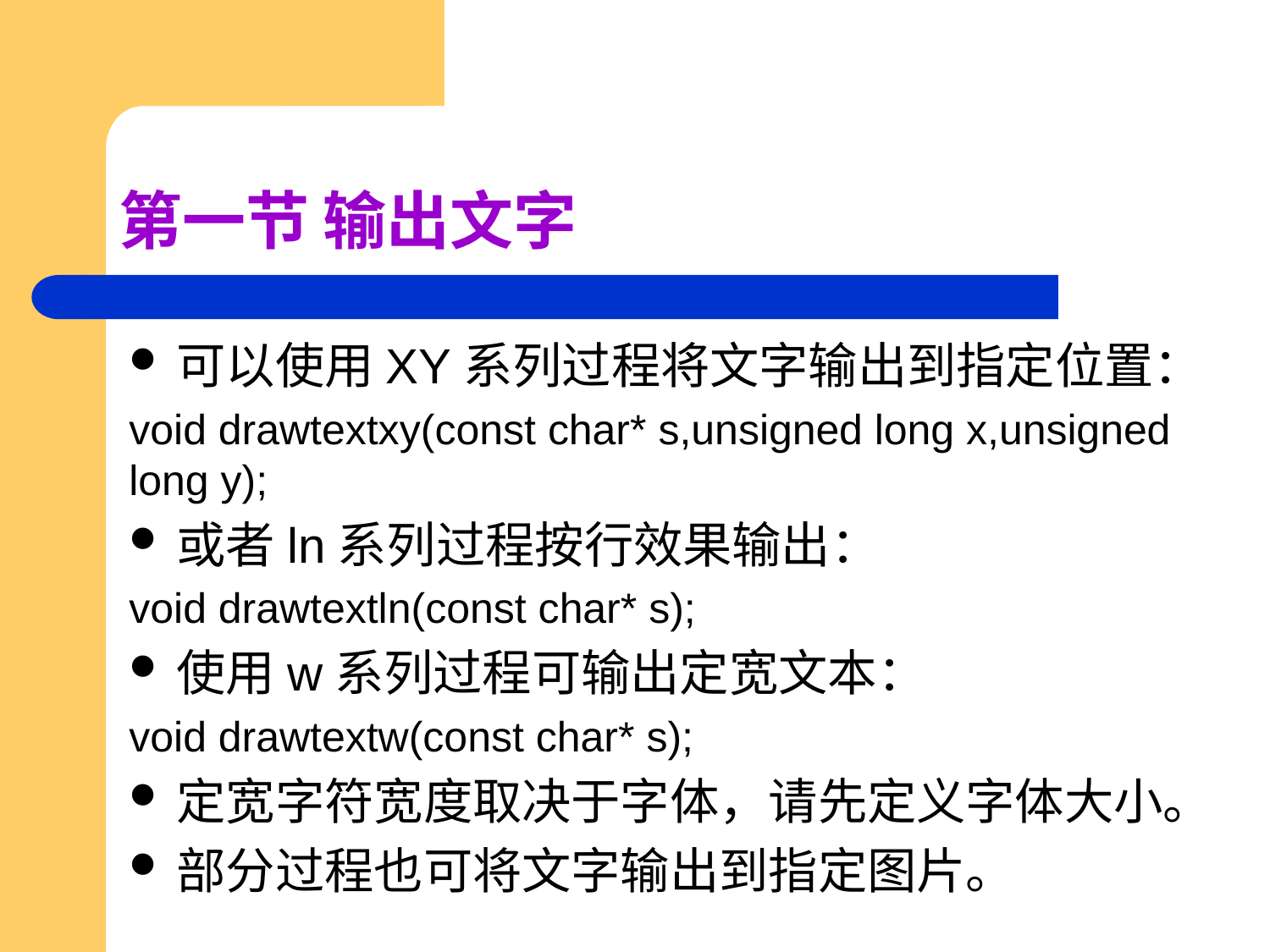

# 第一节 输出文字
可以使用XY系列过程将文字输出到指定位置：
void drawtextxy(const char* s,unsigned long x,unsigned long y);
或者ln系列过程按行效果输出：
void drawtextln(const char* s);
使用w系列过程可输出定宽文本：
void drawtextw(const char* s);
定宽字符宽度取决于字体，请先定义字体大小。
部分过程也可将文字输出到指定图片。